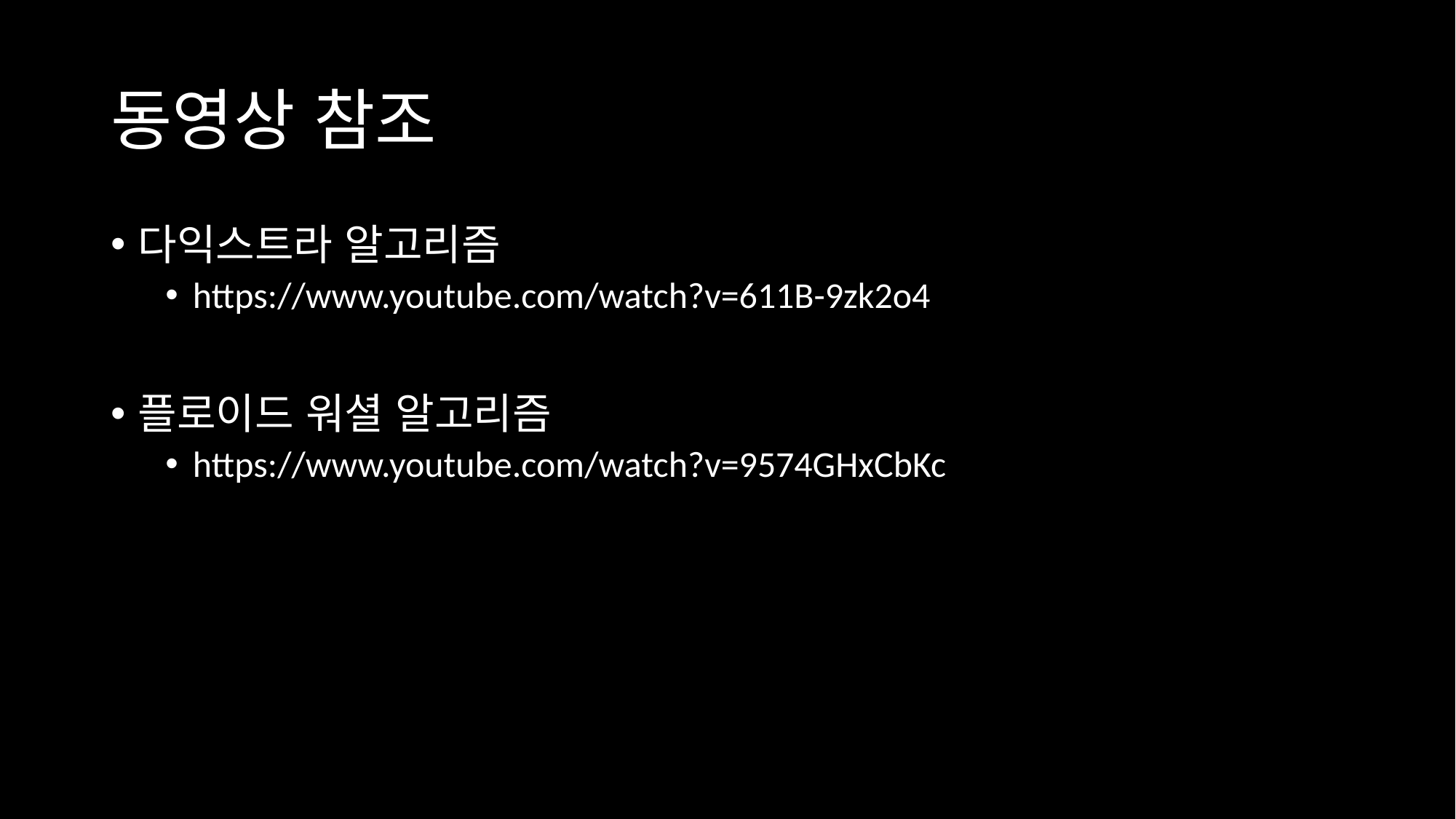

# 동영상 참조
다익스트라 알고리즘
https://www.youtube.com/watch?v=611B-9zk2o4

플로이드 워셜 알고리즘
https://www.youtube.com/watch?v=9574GHxCbKc